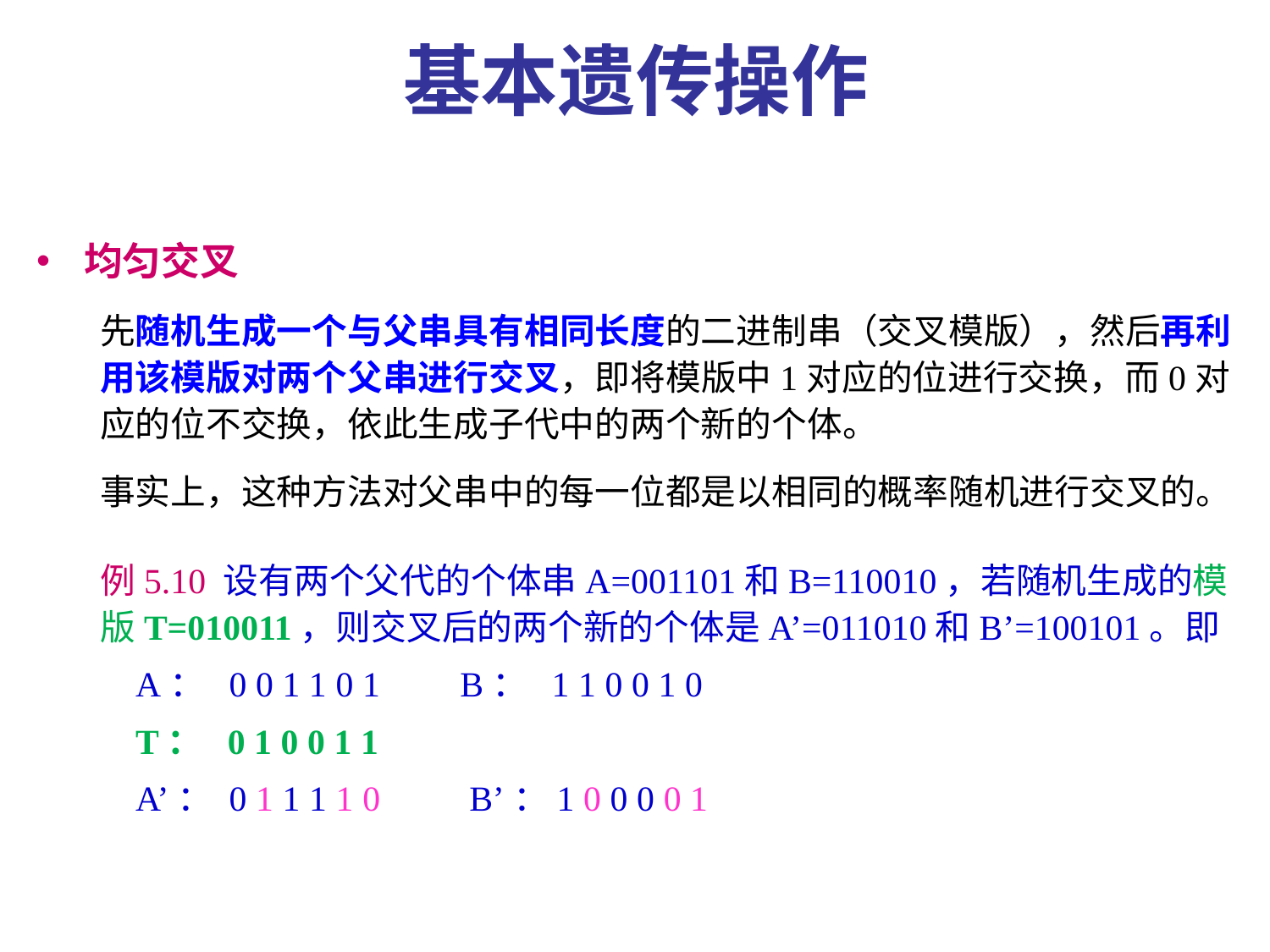

基本遗传操作
均匀交叉
先随机生成一个与父串具有相同长度的二进制串（交叉模版），然后再利用该模版对两个父串进行交叉，即将模版中1对应的位进行交换，而0对应的位不交换，依此生成子代中的两个新的个体。
事实上，这种方法对父串中的每一位都是以相同的概率随机进行交叉的。
例5.10 设有两个父代的个体串A=001101和B=110010，若随机生成的模版T=010011，则交叉后的两个新的个体是A’=011010和B’=100101。即
    A：  0 0 1 1 0 1         B：  1 1 0 0 1 0
    T：  0 1 0 0 1 1
    A’： 0 1 1 1 1 0          B’：1 0 0 0 0 1